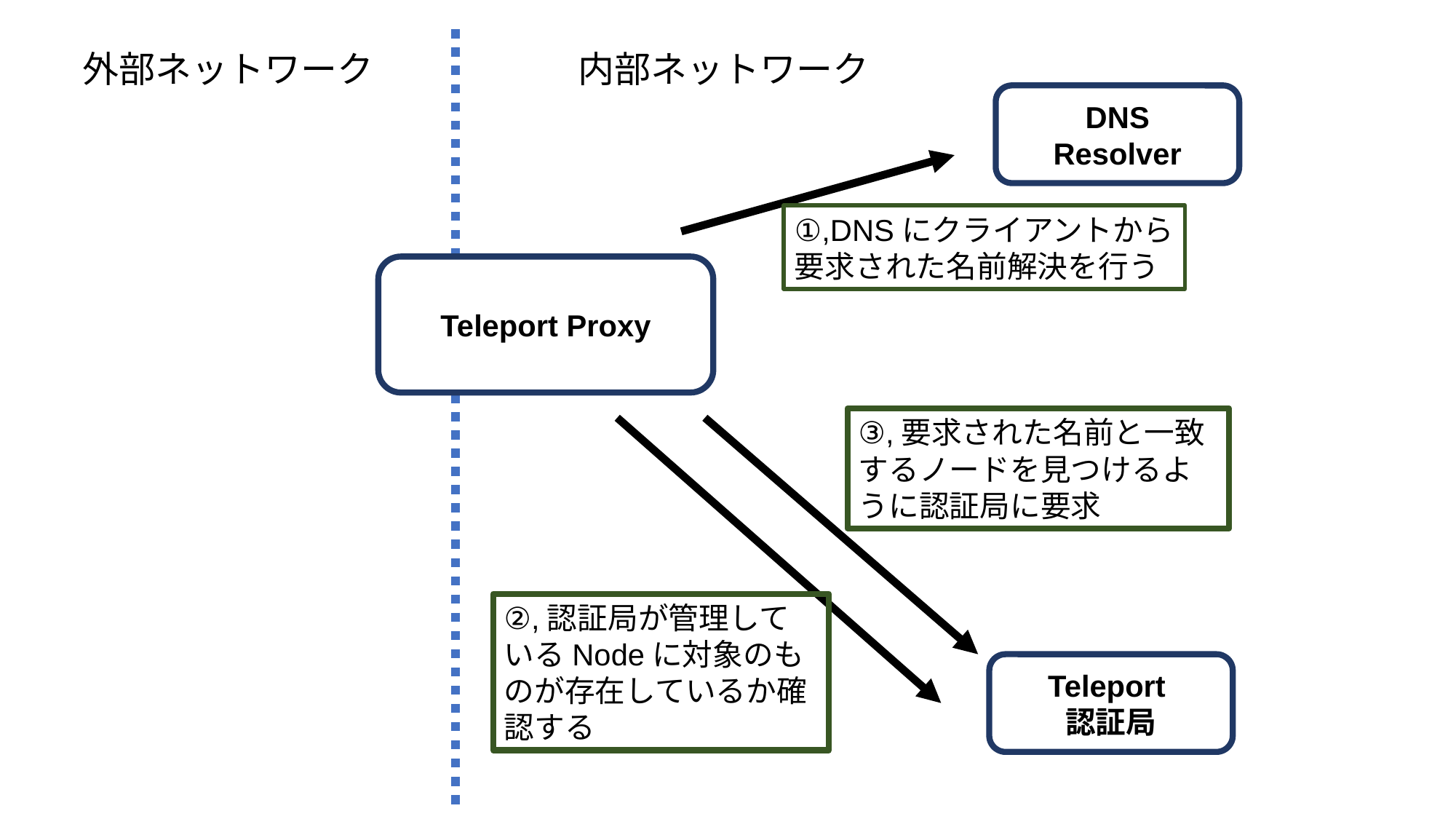

外部ネットワーク
内部ネットワーク
DNS
Resolver
①,DNSにクライアントから
要求された名前解決を行う
Teleport Proxy
③,要求された名前と一致するノードを見つけるように認証局に要求
②,認証局が管理しているNodeに対象のものが存在しているか確認する
Teleport
認証局